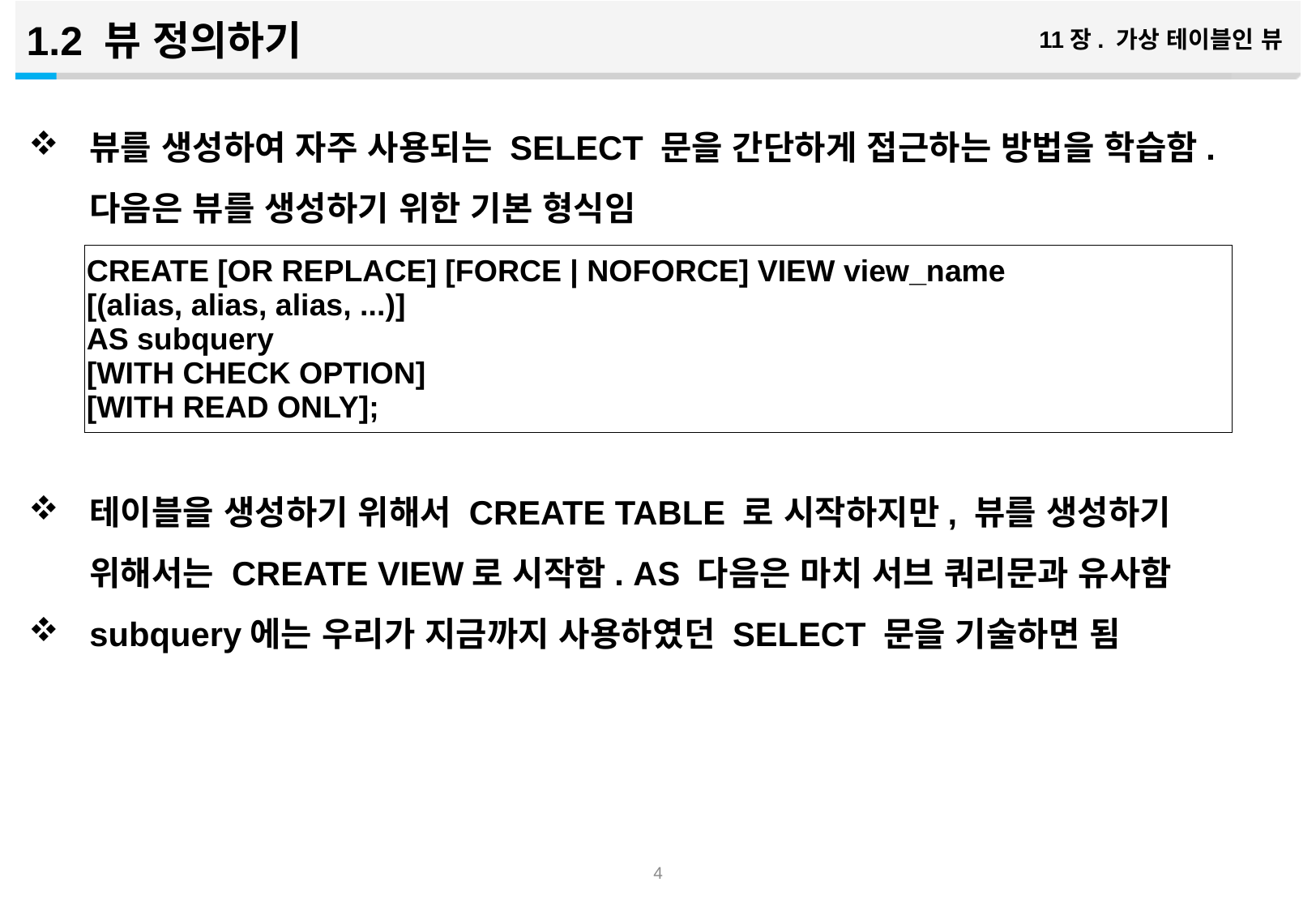

1.2 뷰 정의하기
11장. 가상 테이블인 뷰
뷰를 생성하여 자주 사용되는 SELECT 문을 간단하게 접근하는 방법을 학습함. 다음은 뷰를 생성하기 위한 기본 형식임

테이블을 생성하기 위해서 CREATE TABLE 로 시작하지만, 뷰를 생성하기 위해서는 CREATE VIEW로 시작함. AS 다음은 마치 서브 쿼리문과 유사함
subquery에는 우리가 지금까지 사용하였던 SELECT 문을 기술하면 됨
| CREATE [OR REPLACE] [FORCE | NOFORCE] VIEW view\_name [(alias, alias, alias, ...)] AS subquery [WITH CHECK OPTION] [WITH READ ONLY]; |
| --- |
4